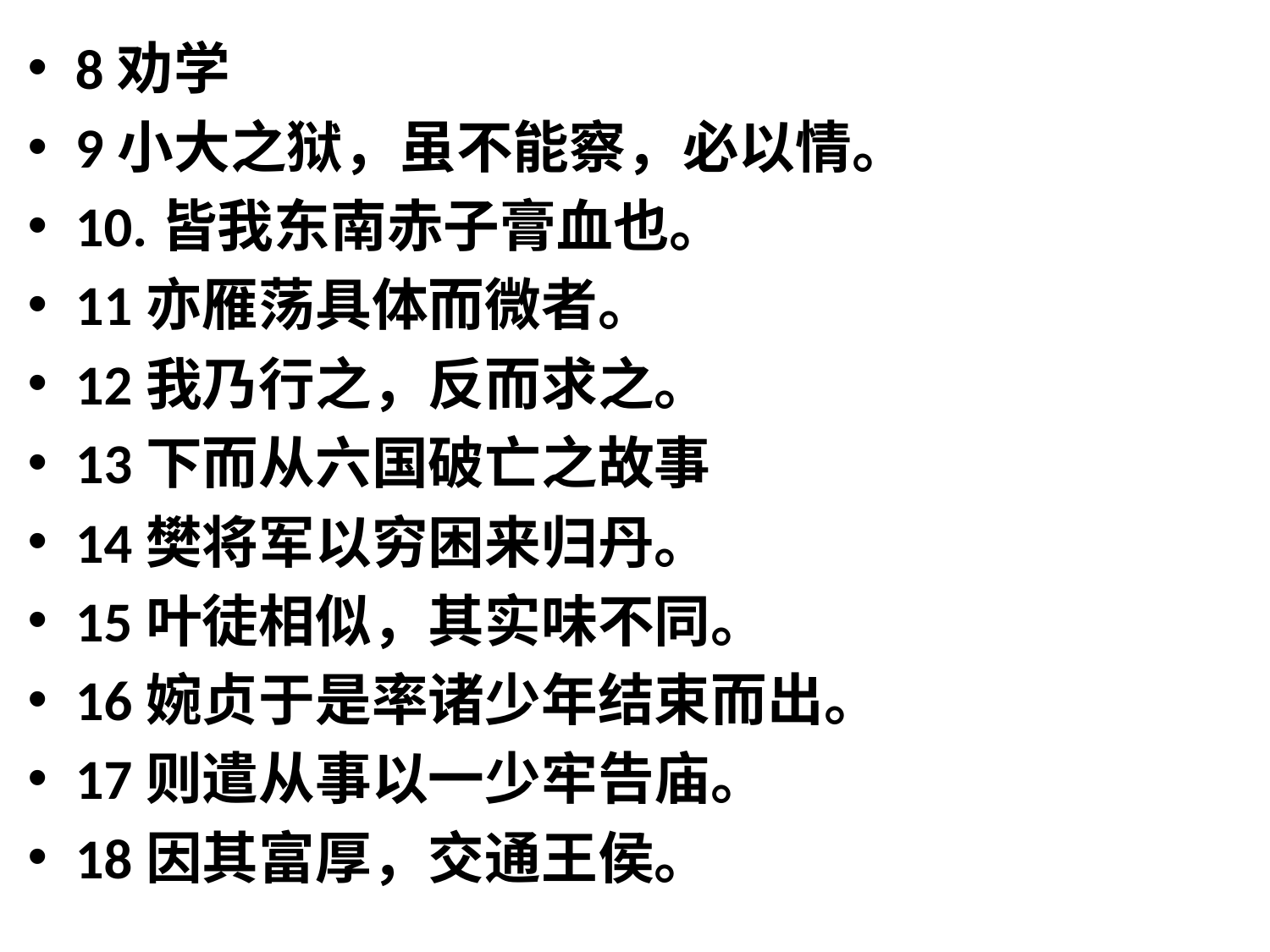

8劝学
9小大之狱，虽不能察，必以情。
10.皆我东南赤子膏血也。
11亦雁荡具体而微者。
12我乃行之，反而求之。
13下而从六国破亡之故事
14樊将军以穷困来归丹。
15叶徒相似，其实味不同。
16婉贞于是率诸少年结束而出。
17则遣从事以一少牢告庙。
18因其富厚，交通王侯。